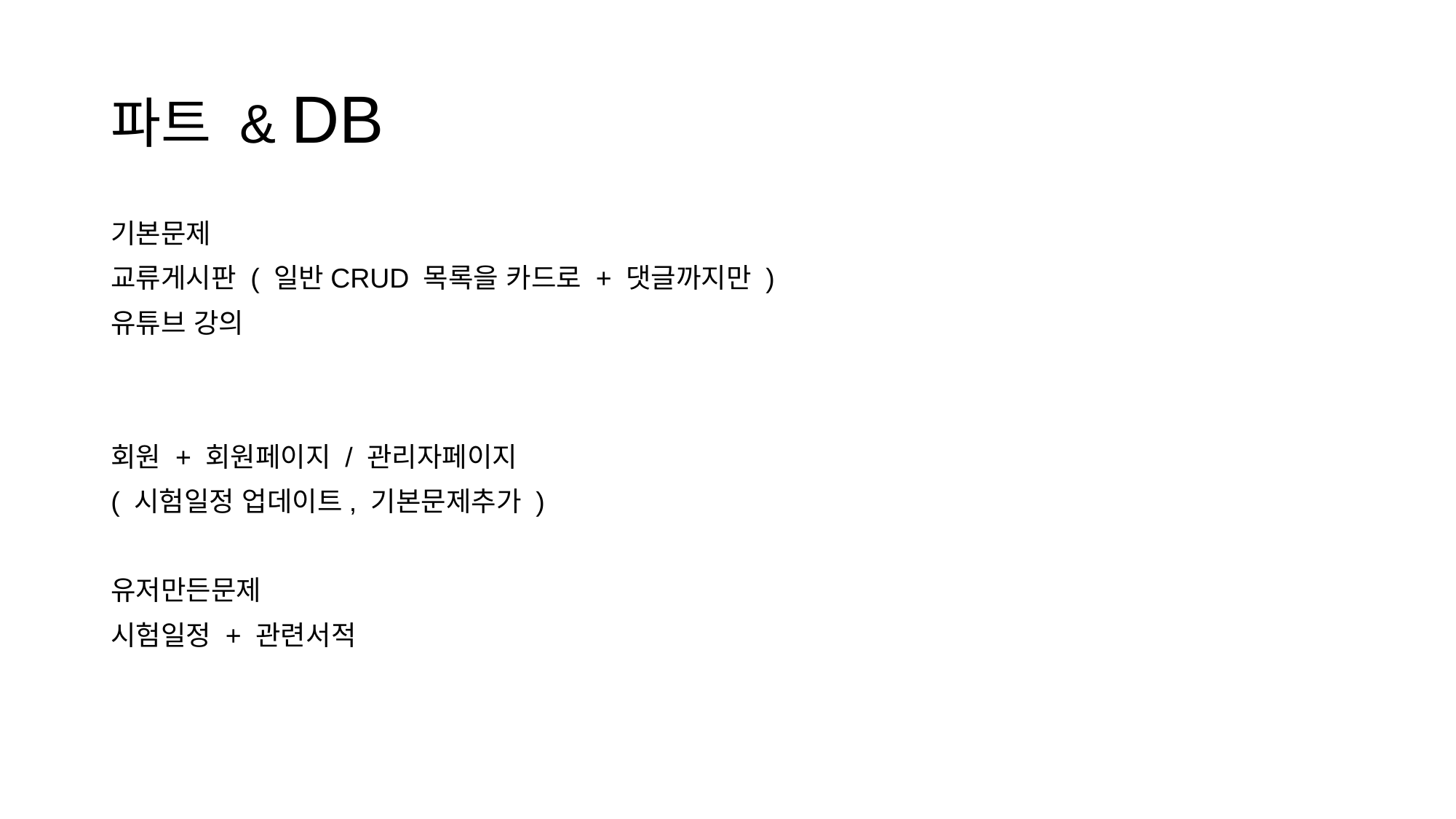

# 파트 & DB
기본문제
교류게시판 ( 일반CRUD 목록을 카드로 + 댓글까지만 )
유튜브 강의

회원 + 회원페이지 / 관리자페이지
( 시험일정 업데이트, 기본문제추가 )

유저만든문제
시험일정 + 관련서적